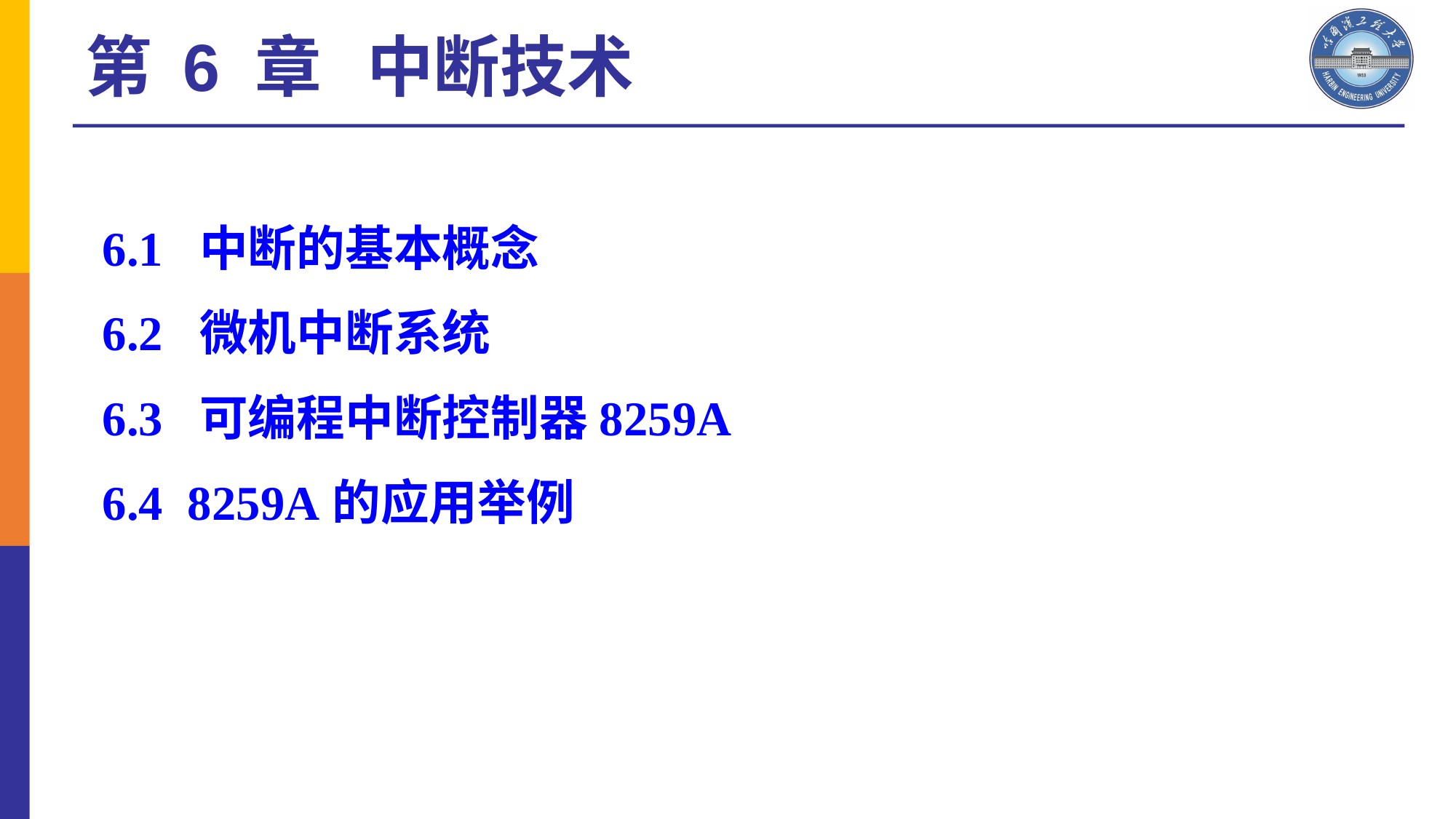

# 第 6 章   中断技术
6.1  中断的基本概念
6.2  微机中断系统
6.3  可编程中断控制器8259A
6.4  8259A的应用举例